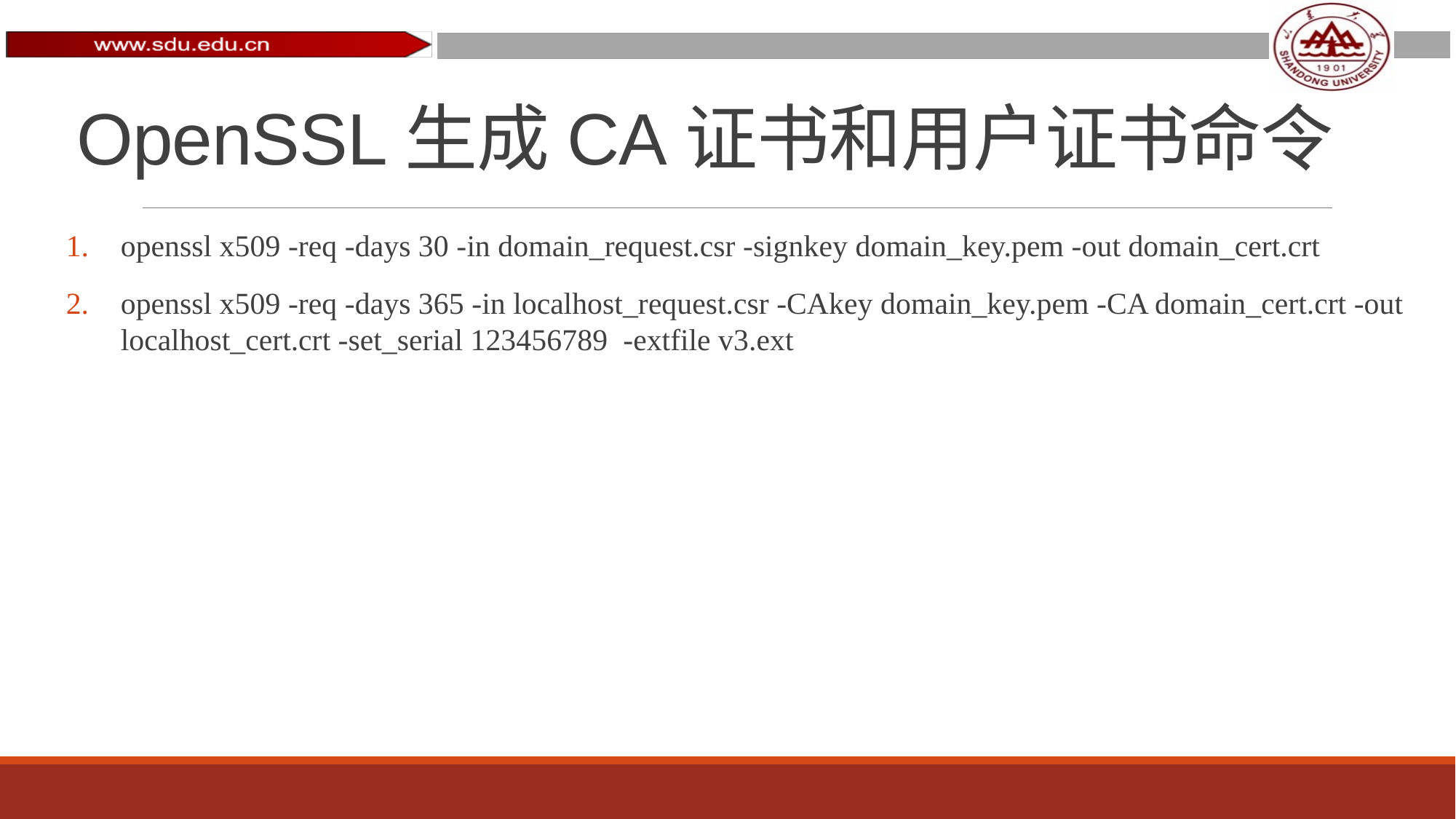

# OpenSSL生成CA证书和用户证书命令
openssl x509 -req -days 30 -in domain_request.csr -signkey domain_key.pem -out domain_cert.crt
openssl x509 -req -days 365 -in localhost_request.csr -CAkey domain_key.pem -CA domain_cert.crt -out localhost_cert.crt -set_serial 123456789  -extfile v3.ext